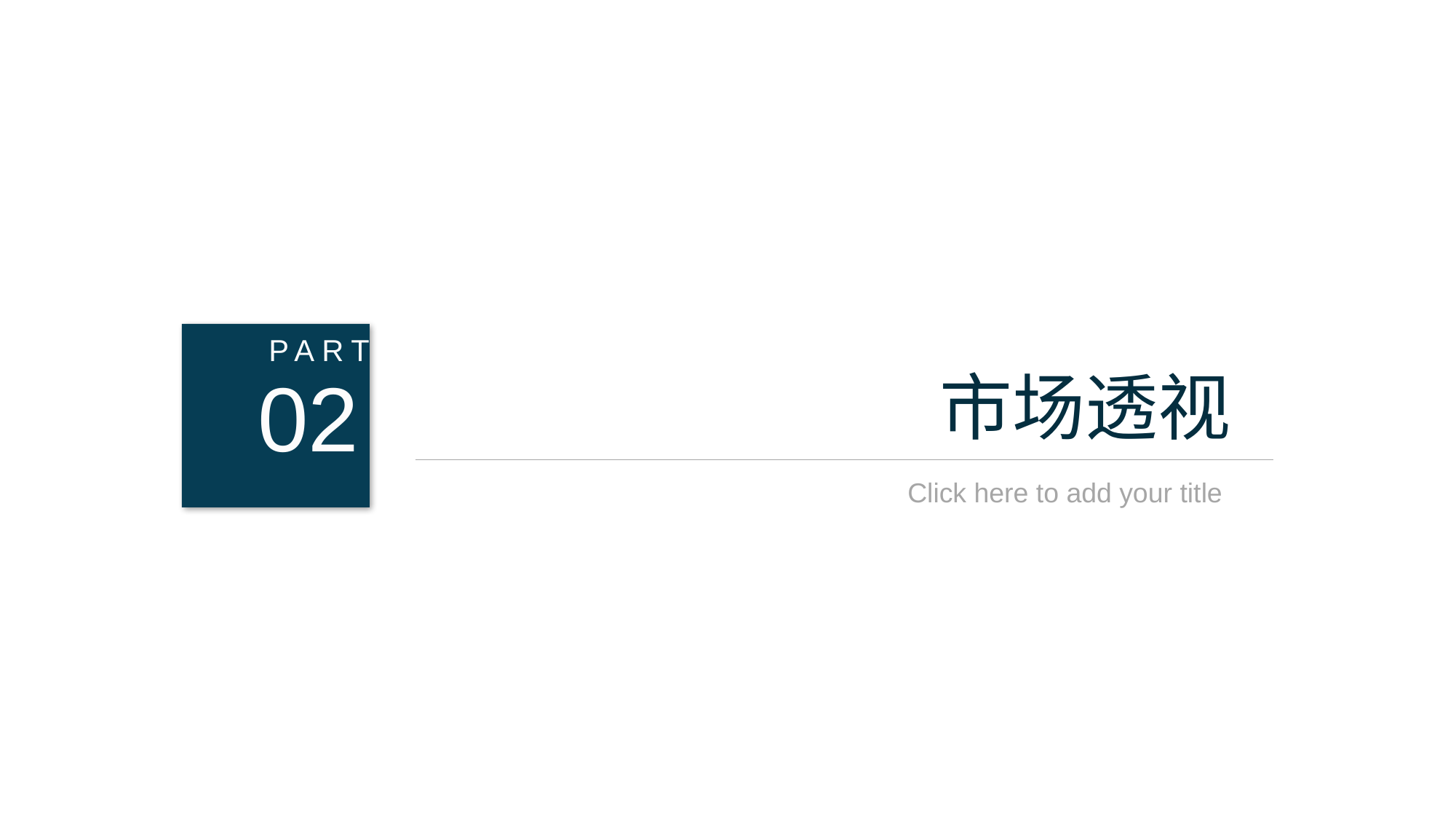

02
PART
市场透视
Click here to add your title